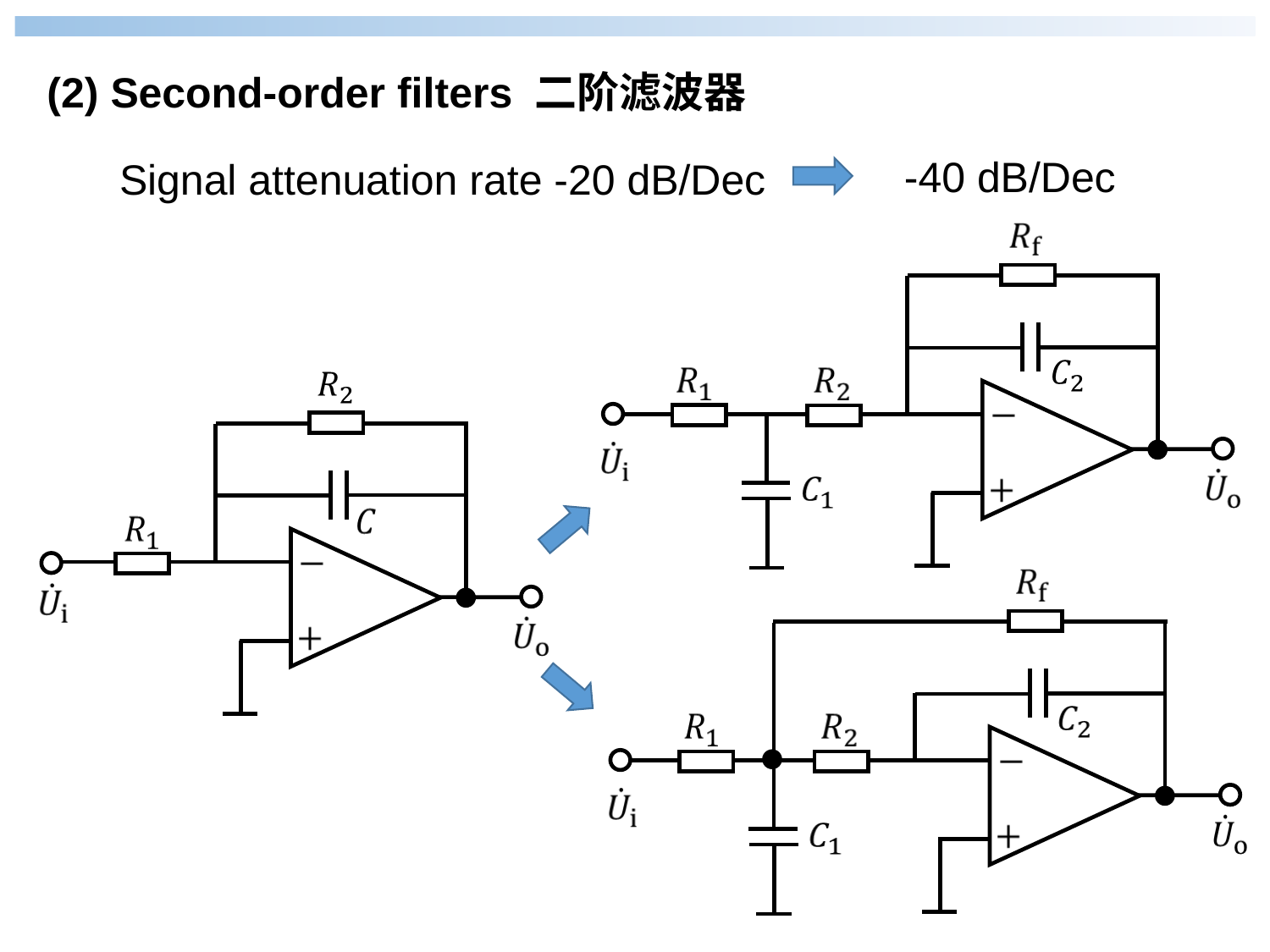

(2) Second-order filters 二阶滤波器
-40 dB/Dec
Signal attenuation rate -20 dB/Dec